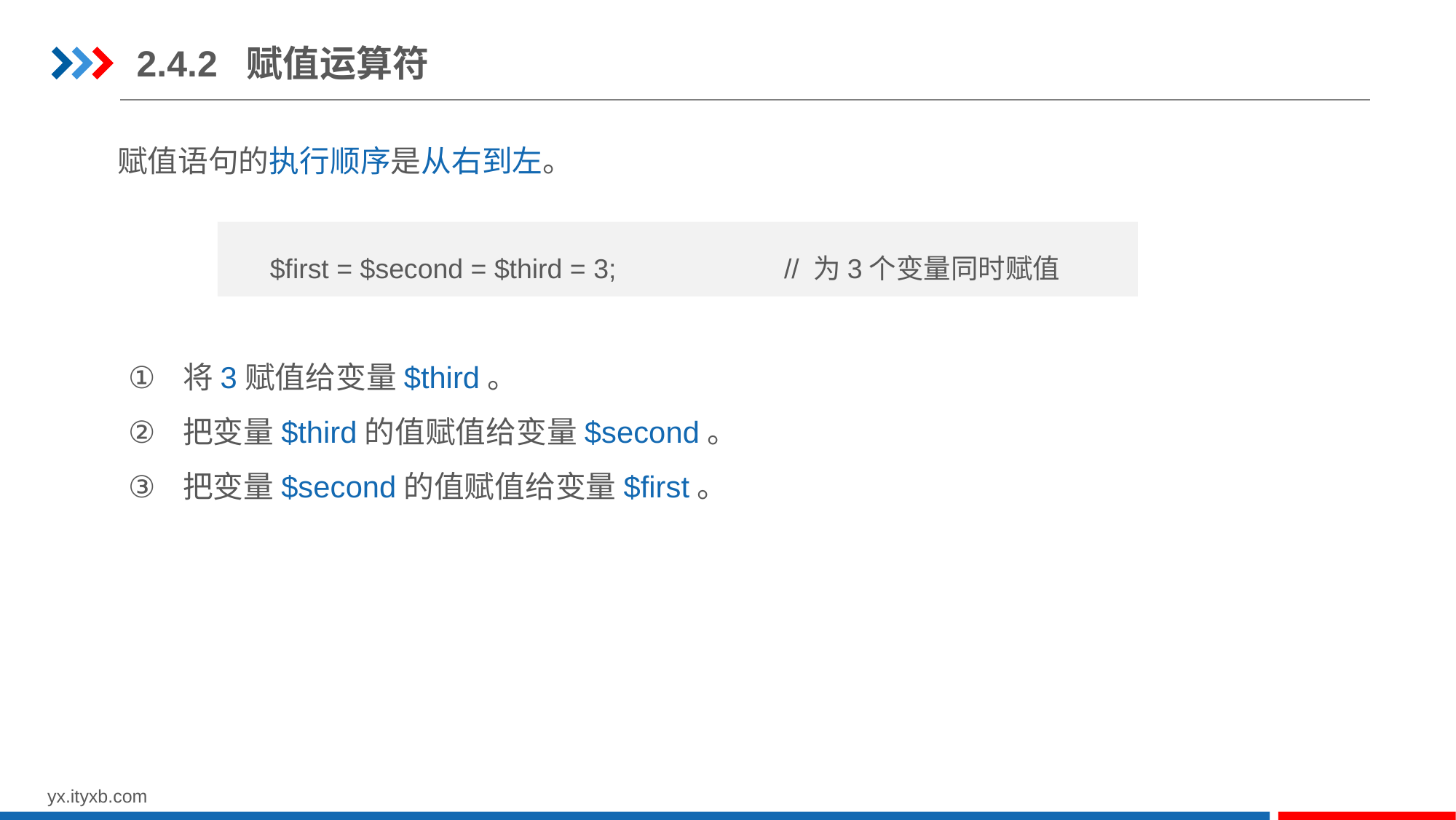

2.4.2  赋值运算符
赋值语句的执行顺序是从右到左。

$first = $second = $third = 3;		// 为3个变量同时赋值
将3赋值给变量$third。
把变量$third的值赋值给变量$second。
把变量$second的值赋值给变量$first。